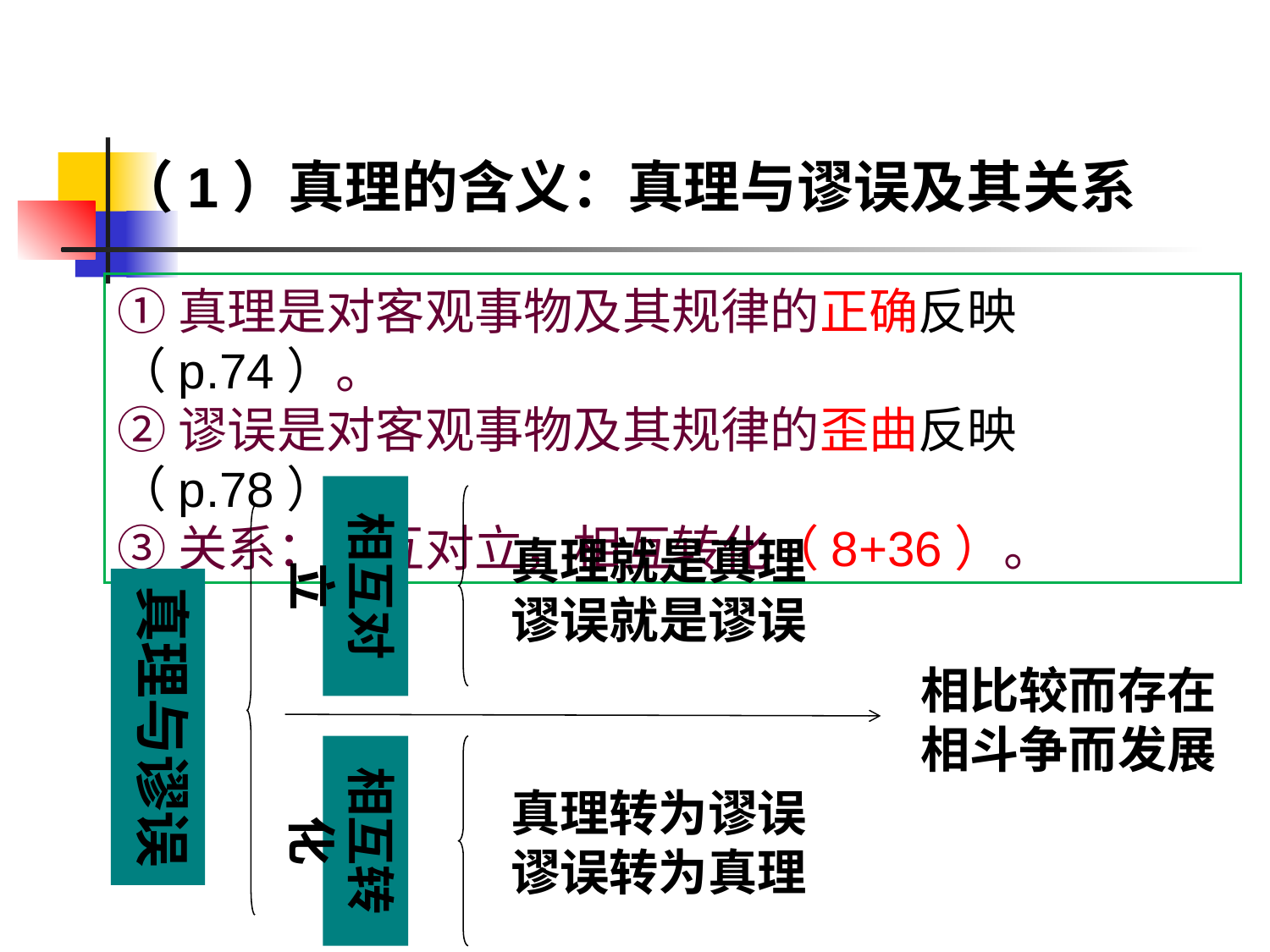

（1）真理的含义：真理与谬误及其关系
①真理是对客观事物及其规律的正确反映（p.74）。
②谬误是对客观事物及其规律的歪曲反映（p.78）。
③关系：相互对立，相互转化（8+36）。
相互对立

真理就是真理
谬误就是谬误
真理与谬误
相比较而存在
相斗争而发展

相互转化
真理转为谬误
谬误转为真理